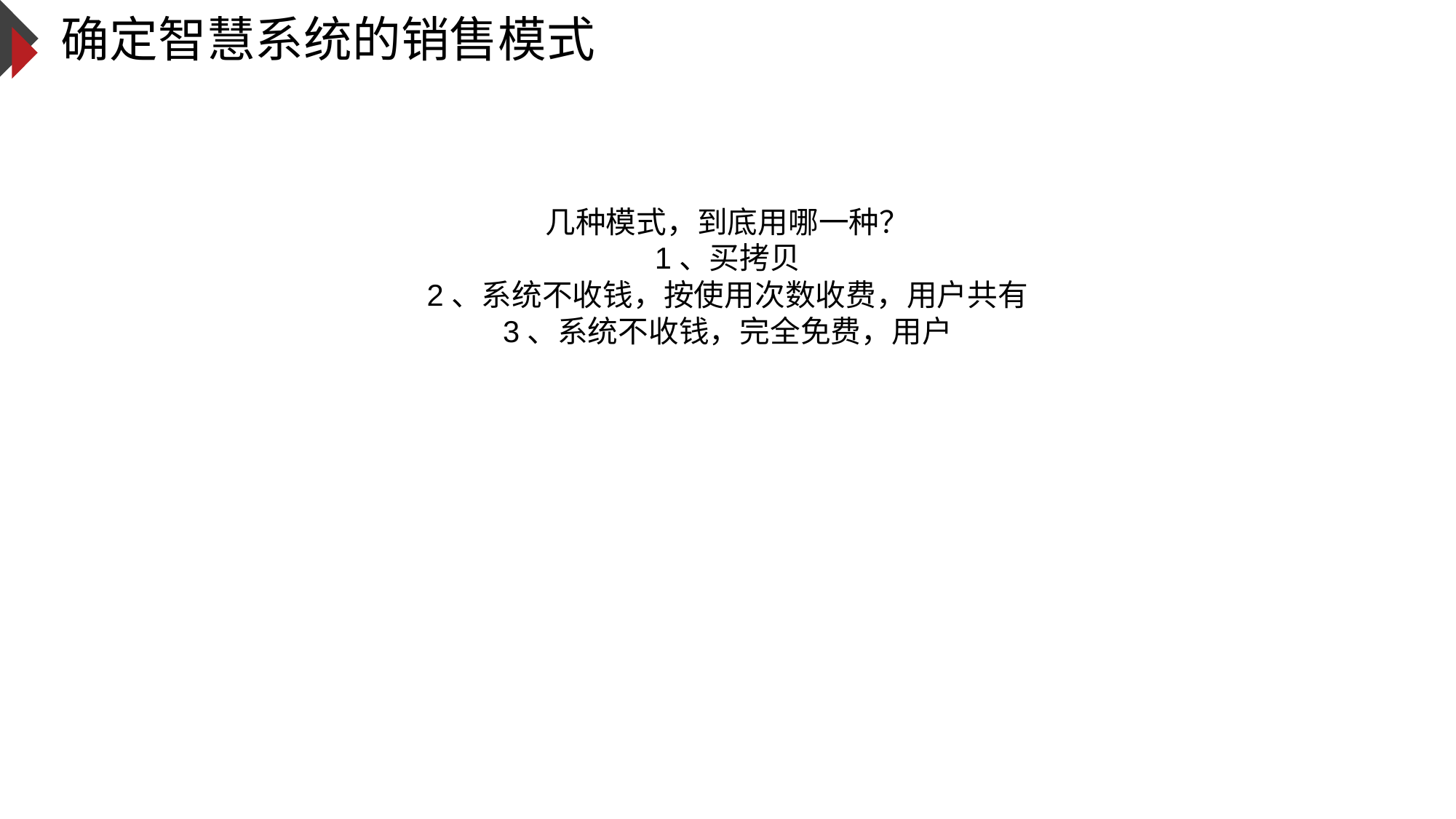

# 确定智慧系统的销售模式
几种模式，到底用哪一种？
1、买拷贝
2、系统不收钱，按使用次数收费，用户共有
3、系统不收钱，完全免费，用户